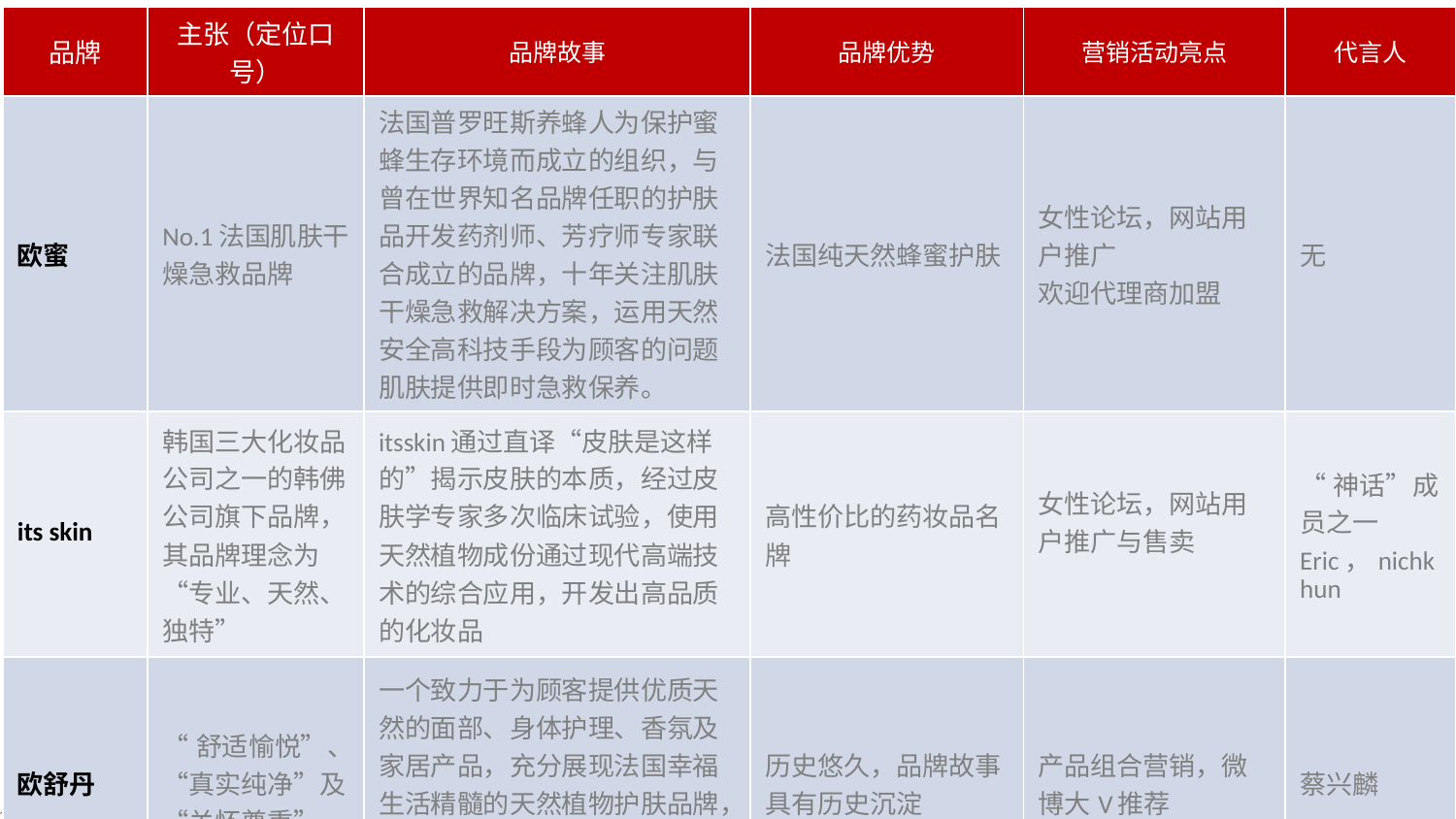

| 品牌 | 主张（定位口号） | 品牌故事 | 品牌优势 | 营销活动亮点 | 代言人 |
| --- | --- | --- | --- | --- | --- |
| 欧蜜 | No.1法国肌肤干燥急救品牌 | 法国普罗旺斯养蜂人为保护蜜蜂生存环境而成立的组织，与曾在世界知名品牌任职的护肤品开发药剂师、芳疗师专家联合成立的品牌，十年关注肌肤干燥急救解决方案，运用天然安全高科技手段为顾客的问题肌肤提供即时急救保养。 | 法国纯天然蜂蜜护肤 | 女性论坛，网站用户推广 欢迎代理商加盟 | 无 |
| its skin | 韩国三大化妆品公司之一的韩佛公司旗下品牌，其品牌理念为“专业、天然、独特” | itsskin通过直译“皮肤是这样的”揭示皮肤的本质，经过皮肤学专家多次临床试验，使用天然植物成份通过现代高端技术的综合应用，开发出高品质的化妆品 | 高性价比的药妆品名牌 | 女性论坛，网站用户推广与售卖 | “神话”成员之一Eric，nichkhun |
| 欧舒丹 | “舒适愉悦”、“真实纯净”及“关怀尊重” | 一个致力于为顾客提供优质天然的面部、身体护理、香氛及家居产品，充分展现法国幸福生活精髓的天然植物护肤品牌，传述着普罗旺斯这片宽厚大地的气息与文化。 | 历史悠久，品牌故事具有历史沉淀 | 产品组合营销，微博大V推荐 | 蔡兴麟 |